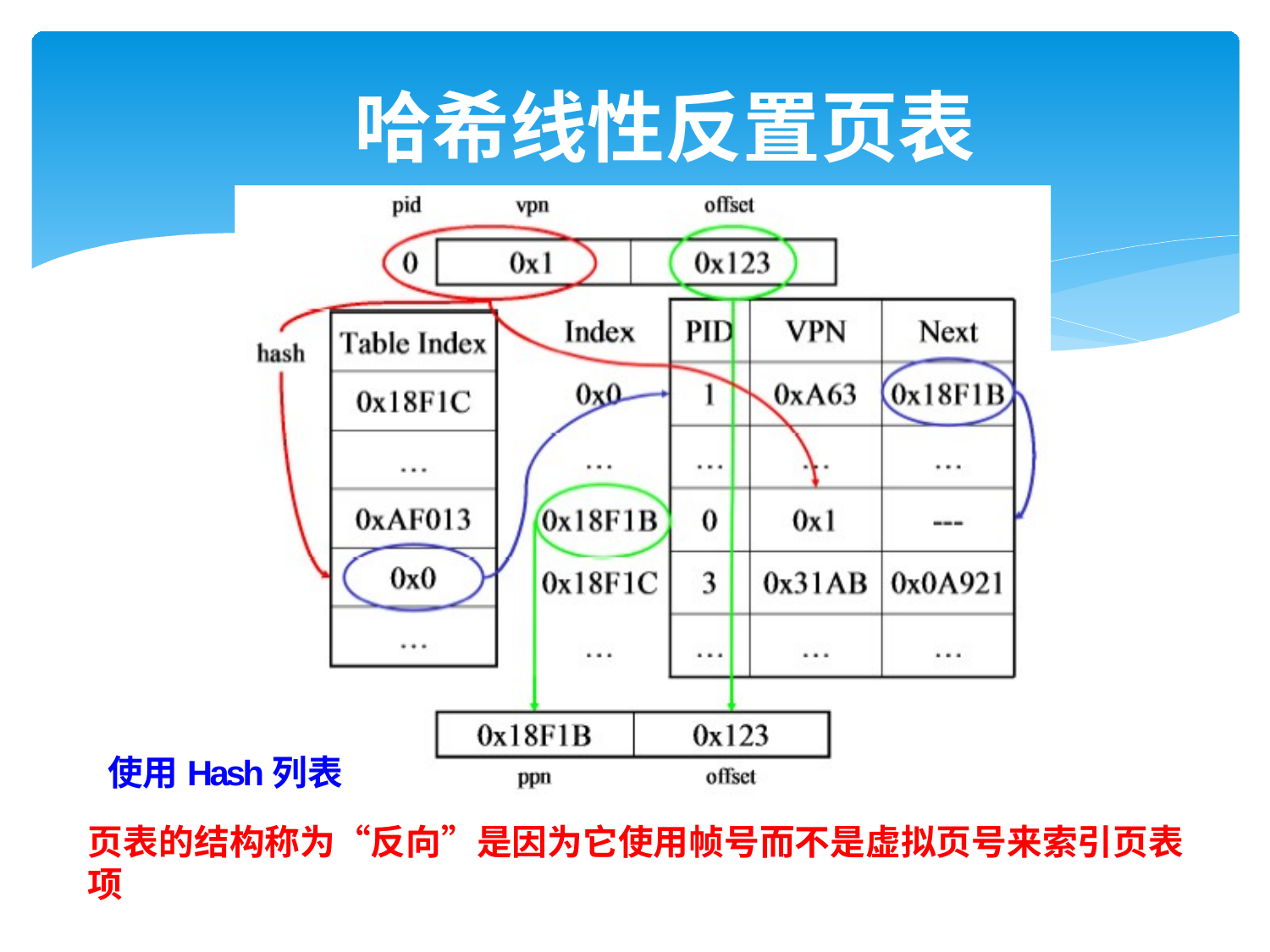

# 哈希线性反置页表

使用Hash列表
页表的结构称为“反向”是因为它使用帧号而不是虚拟页号来索引页表项